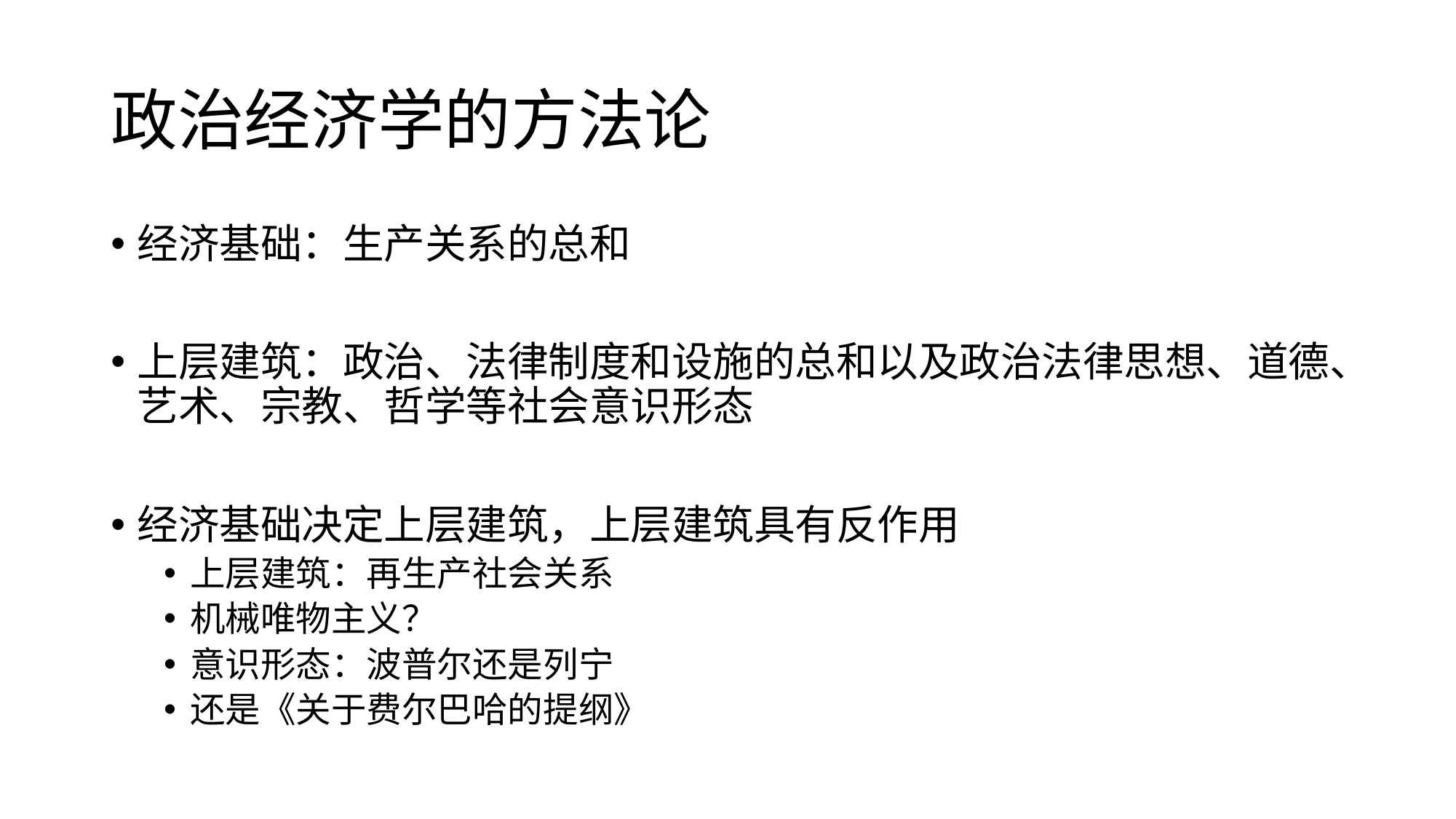

# 政治经济学的方法论
经济基础：生产关系的总和

上层建筑：政治、法律制度和设施的总和以及政治法律思想、道德、艺术、宗教、哲学等社会意识形态

经济基础决定上层建筑，上层建筑具有反作用
上层建筑：再生产社会关系
机械唯物主义？
意识形态：波普尔还是列宁
还是《关于费尔巴哈的提纲》